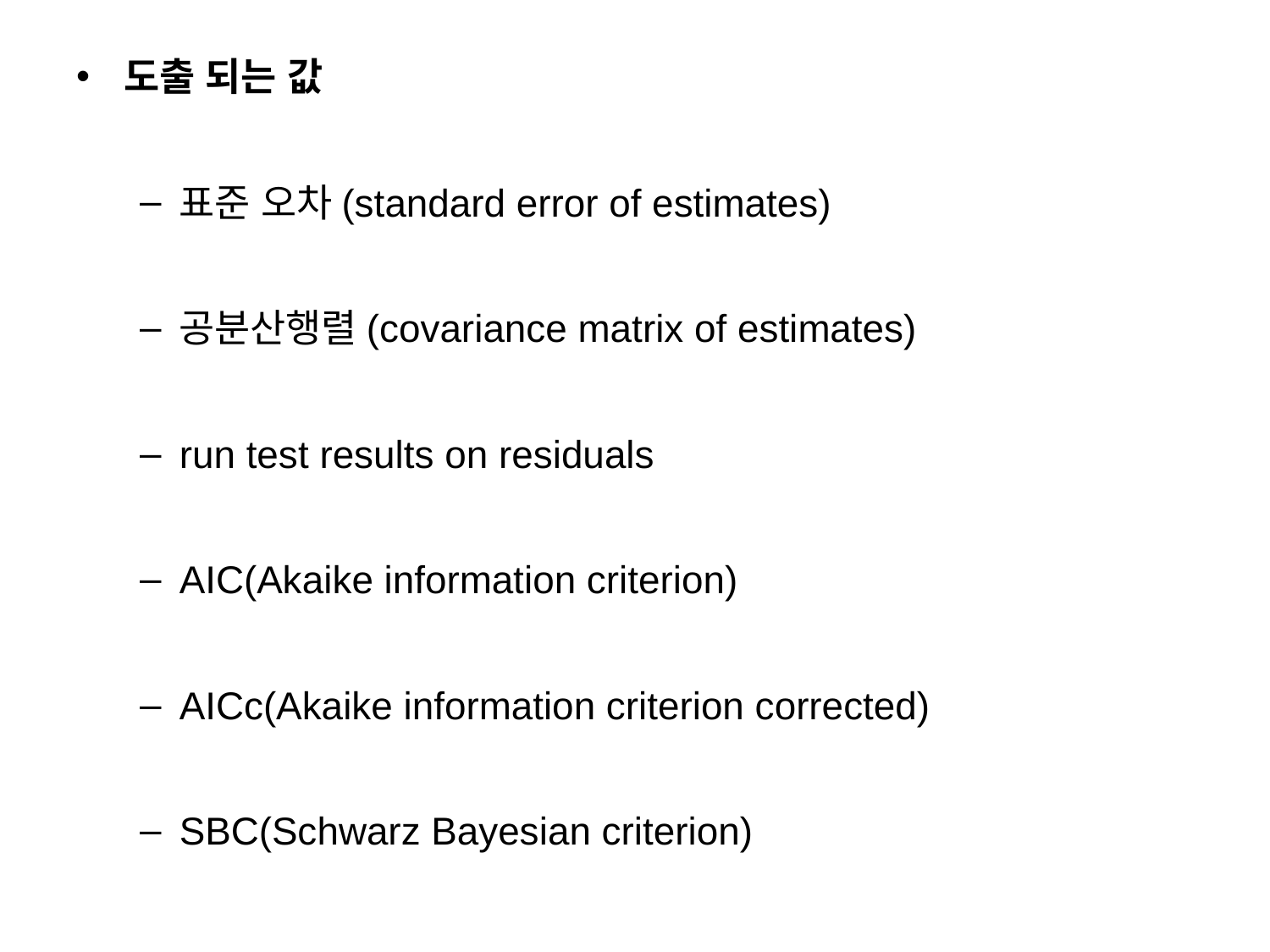

도출 되는 값

표준 오차(standard error of estimates)

공분산행렬(covariance matrix of estimates)

run test results on residuals

AIC(Akaike information criterion)

AICc(Akaike information criterion corrected)

SBC(Schwarz Bayesian criterion)